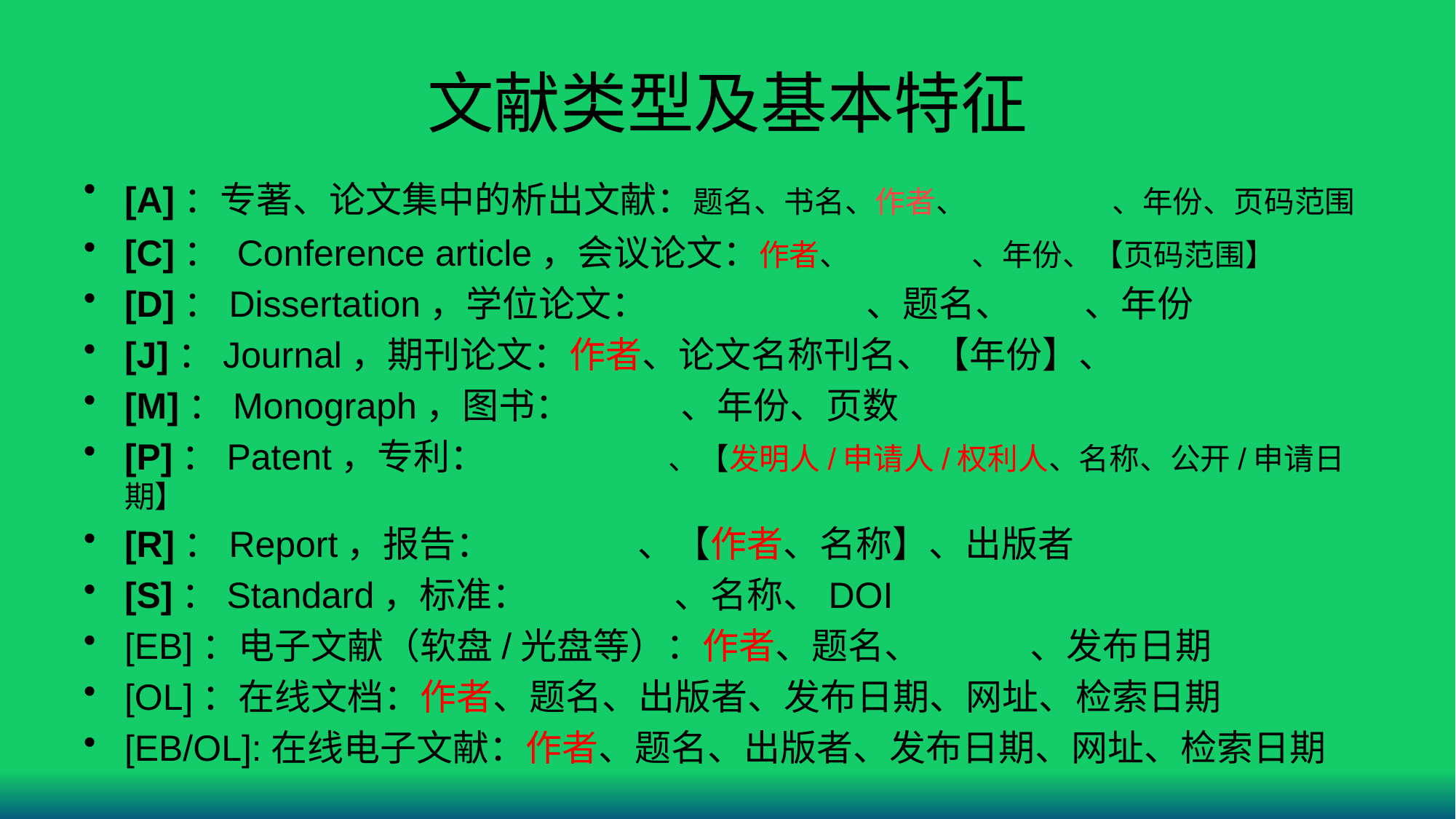

# 文献类型及基本特征
[A]：专著、论文集中的析出文献：题名、书名、作者、出版者、年份、页码范围
[C]： Conference article，会议论文：作者、会议名称、年份、【页码范围】
[D]：Dissertation，学位论文：作者（单一）、题名、机构、年份
[J]：Journal，期刊论文：作者、论文名称刊名、【年份】、卷期、页码范围
[M]：Monograph，图书：出版者、年份、页数
[P]：Patent，专利：申请或公开号、【发明人/申请人/权利人、名称、公开/申请日期】
[R]：Report，报告：报告编号、【作者、名称】、出版者
[S]：Standard，标准：标准编号、名称、DOI
[EB]：电子文献（软盘/光盘等）：作者、题名、出版者、发布日期
[OL]：在线文档：作者、题名、出版者、发布日期、网址、检索日期
[EB/OL]:在线电子文献：作者、题名、出版者、发布日期、网址、检索日期